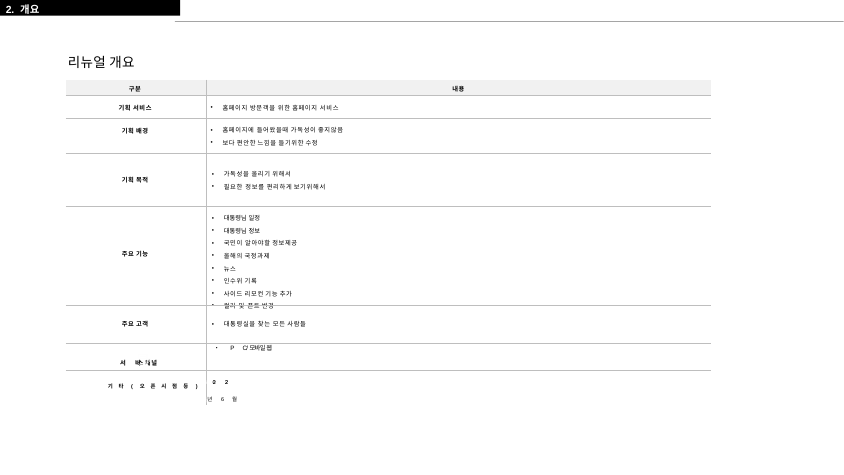

2. 개요
리뉴얼 개요
| 구분 | 내용 |
| --- | --- |
| 기획 서비스 | 홈페이지 방문객을 위한 홈페이지 서비스 |
| 기획 배경 | 홈페이지에 들어왔을때 가독성이 좋지않음 보다 편안한 느낌을 들기위한 수정 |
| 기획 목적 | 가독성을 올리기 위해서 필요한 정보를 편리하게 보기위해서 |
| 주요 기능 | 대통령님 일정 대통령님 정보 국민이 알아야할 정보제공 올해의 국정과제 뉴스 인수위 기록 사이드 리모컨 기능 추가 컬러 및 폰트 변경 |
| 주요 고객 | 대통령실을 찾는 모든 사람들 |
| 개서요비스 채널 | 한 •개괄P적C/모바일 웹 인 내용을 |
| 라기면타기(획오서픈를시읽점는등다)양 이 |  |

해20를22돕년기 6위월해  전